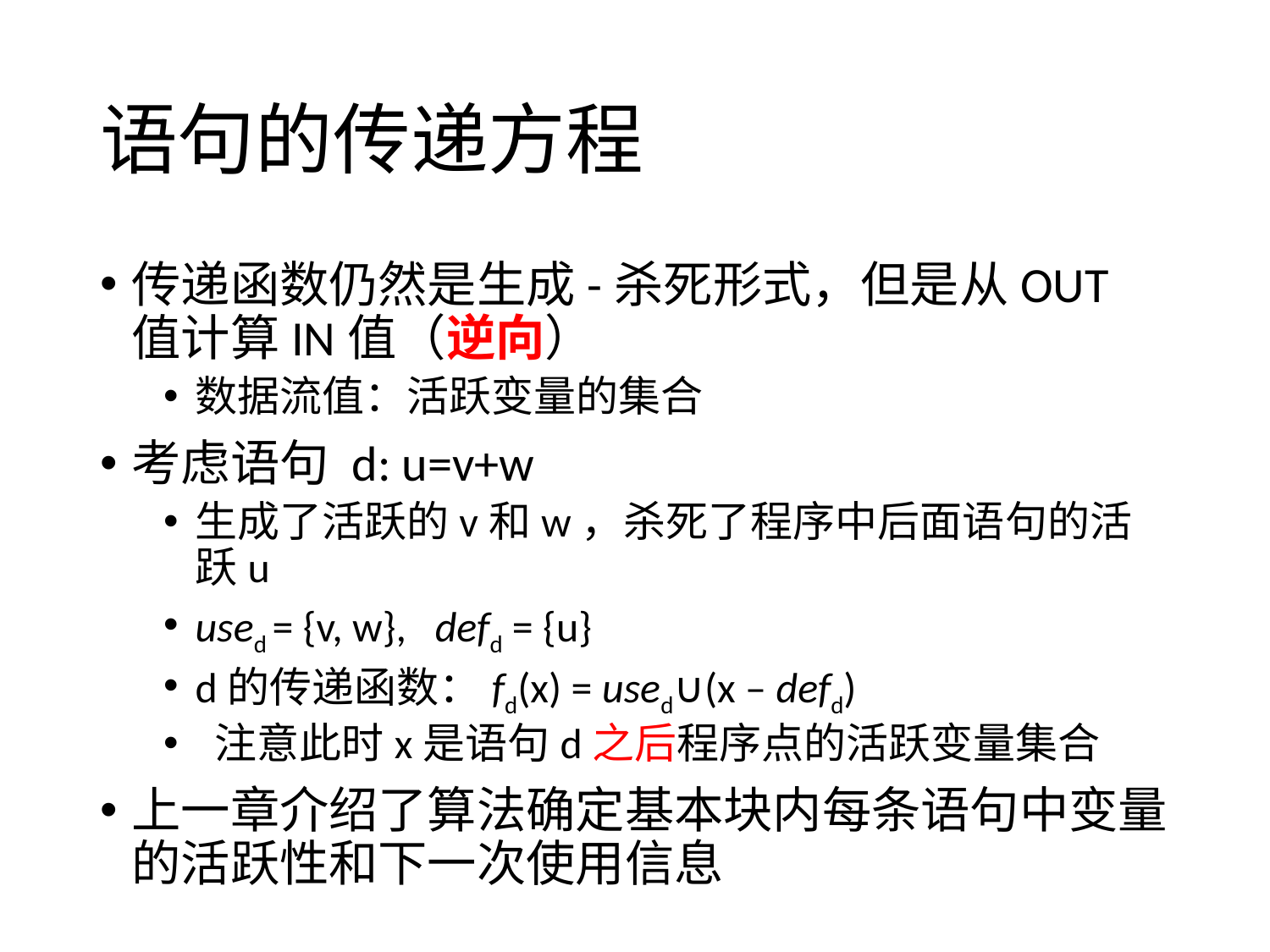

# 语句的传递方程
传递函数仍然是生成-杀死形式，但是从OUT值计算IN值（逆向）
数据流值：活跃变量的集合
考虑语句 d: u=v+w
生成了活跃的v和w，杀死了程序中后面语句的活跃u
used = {v, w},   defd = {u}
d的传递函数：fd(x) = used∪(x – defd)
 注意此时x是语句d之后程序点的活跃变量集合
上一章介绍了算法确定基本块内每条语句中变量的活跃性和下一次使用信息